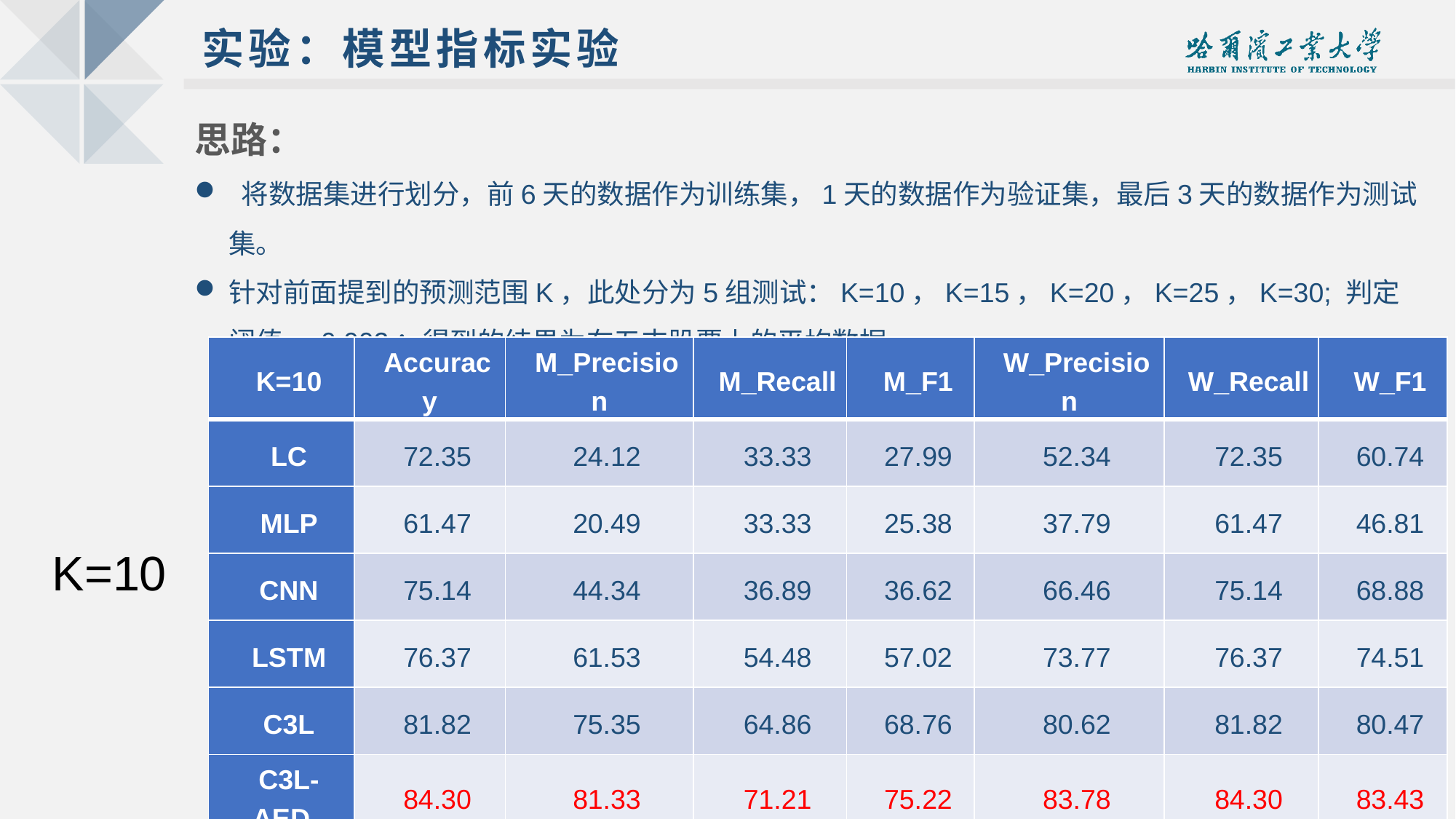

实验：模型指标实验

思路：
 将数据集进行划分，前6天的数据作为训练集，1天的数据作为验证集，最后3天的数据作为测试集。
针对前面提到的预测范围K，此处分为5组测试：K=10，K=15，K=20，K=25，K=30; 判定阈值ɑ=0.002；得到的结果为在五支股票上的平均数据。
| K=10 | Accuracy | M\_Precision | M\_Recall | M\_F1 | W\_Precision | W\_Recall | W\_F1 |
| --- | --- | --- | --- | --- | --- | --- | --- |
| LC | 72.35 | 24.12 | 33.33 | 27.99 | 52.34 | 72.35 | 60.74 |
| MLP | 61.47 | 20.49 | 33.33 | 25.38 | 37.79 | 61.47 | 46.81 |
| CNN | 75.14 | 44.34 | 36.89 | 36.62 | 66.46 | 75.14 | 68.88 |
| LSTM | 76.37 | 61.53 | 54.48 | 57.02 | 73.77 | 76.37 | 74.51 |
| C3L | 81.82 | 75.35 | 64.86 | 68.76 | 80.62 | 81.82 | 80.47 |
| C3L-AED | 84.30 | 81.33 | 71.21 | 75.22 | 83.78 | 84.30 | 83.43 |
K=10